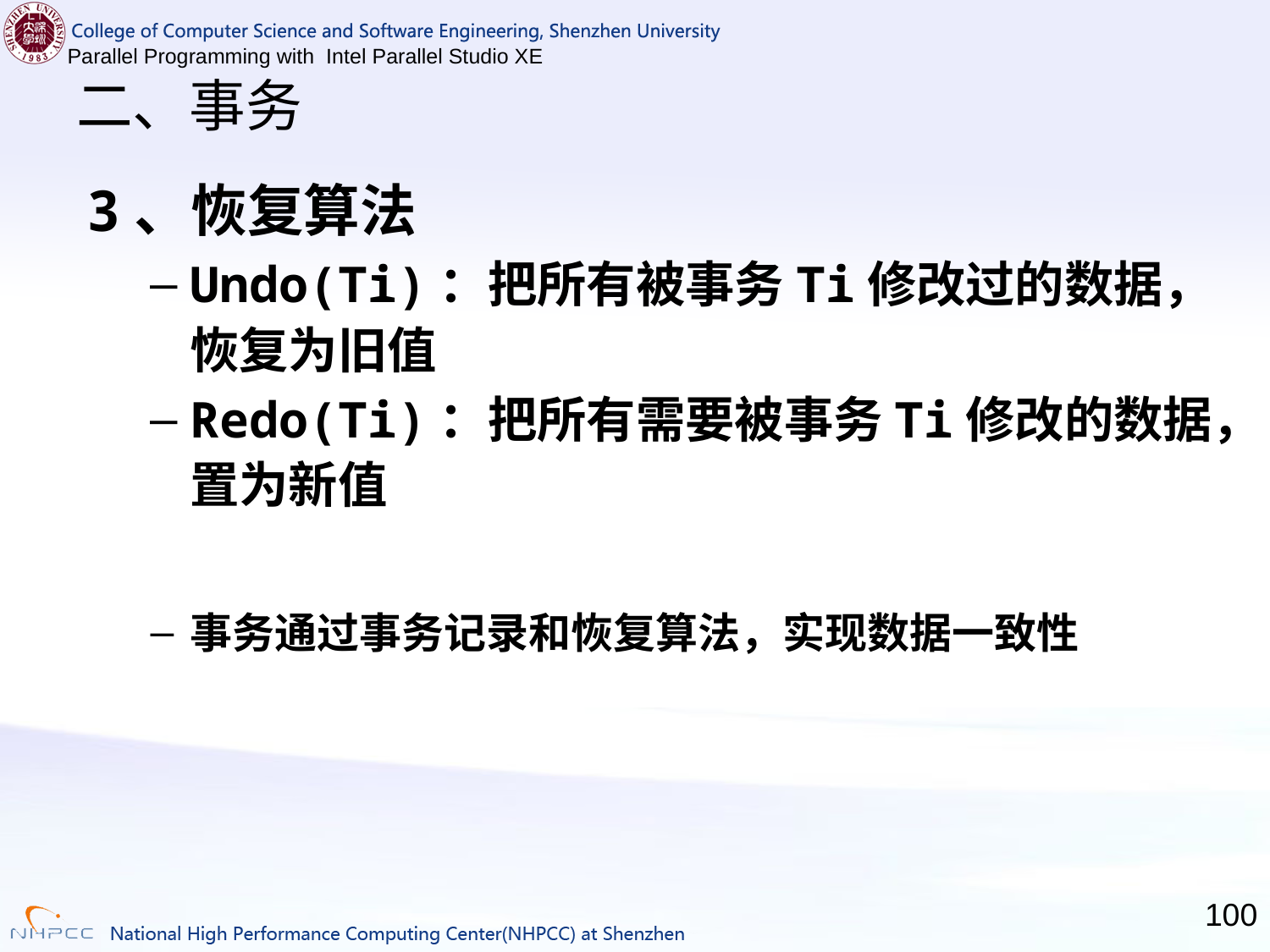

# 二、事务
3、恢复算法
Undo(Ti)：把所有被事务Ti修改过的数据，恢复为旧值
Redo(Ti)：把所有需要被事务Ti修改的数据，置为新值

事务通过事务记录和恢复算法，实现数据一致性
100